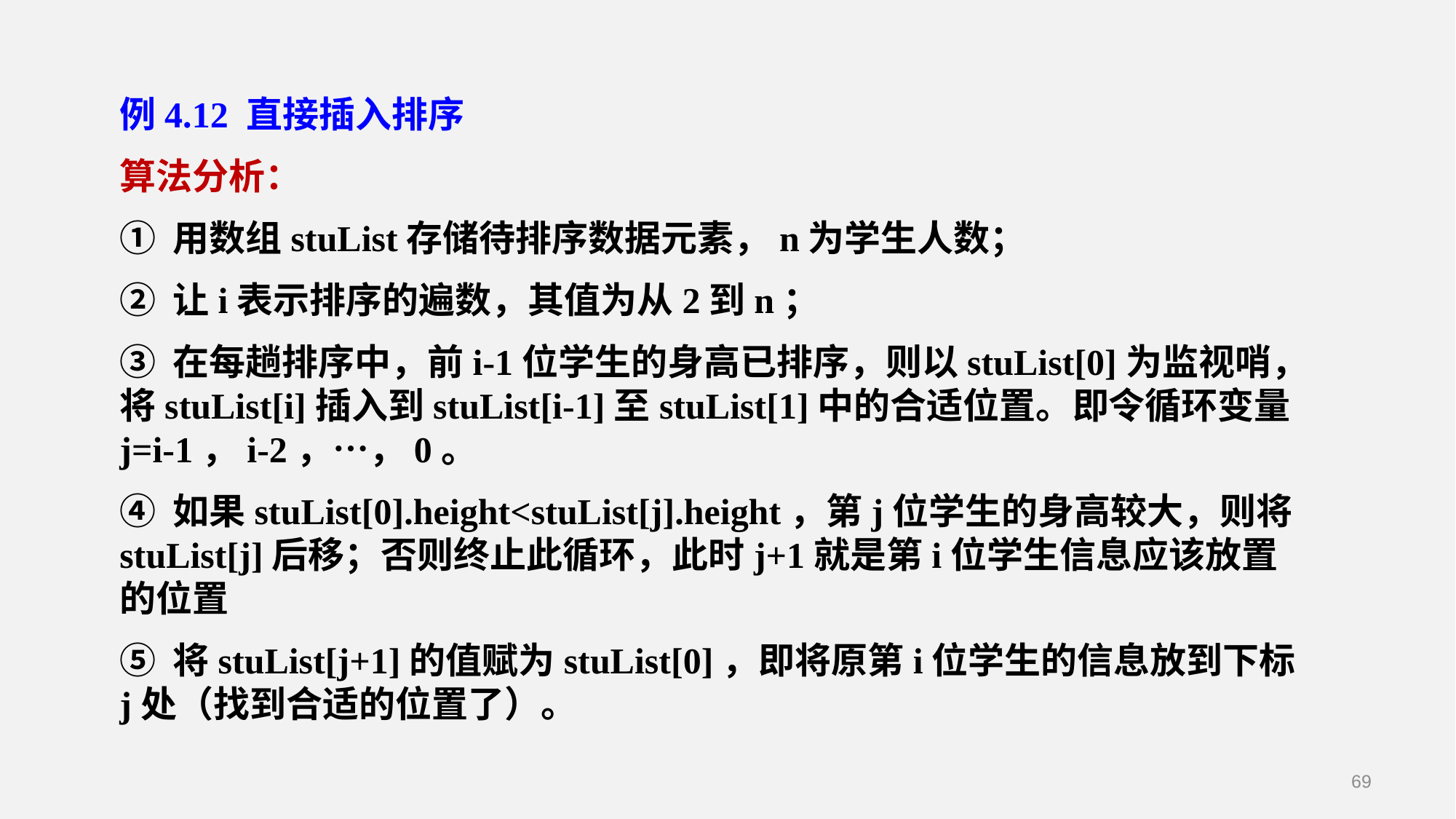

例4.12 直接插入排序
算法分析：
① 用数组stuList存储待排序数据元素，n为学生人数；
② 让i表示排序的遍数，其值为从2到n；
③ 在每趟排序中，前i-1位学生的身高已排序，则以stuList[0]为监视哨，将stuList[i]插入到stuList[i-1]至stuList[1]中的合适位置。即令循环变量j=i-1，i-2，…，0。
④ 如果stuList[0].height<stuList[j].height，第j位学生的身高较大，则将stuList[j]后移；否则终止此循环，此时j+1就是第i位学生信息应该放置的位置
⑤ 将stuList[j+1]的值赋为stuList[0]，即将原第i位学生的信息放到下标j处（找到合适的位置了）。
69